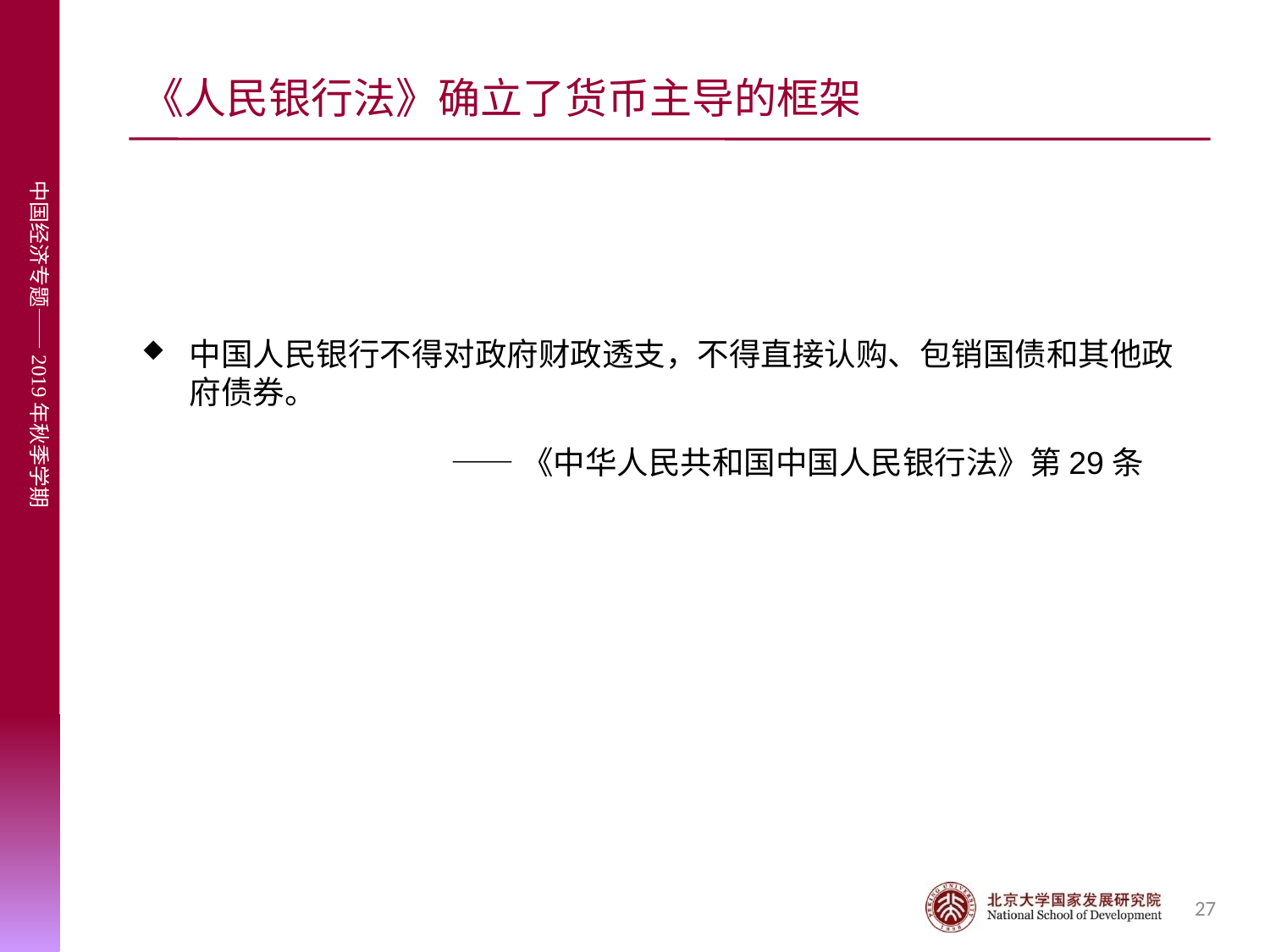

# 《人民银行法》确立了货币主导的框架

中国人民银行不得对政府财政透支，不得直接认购、包销国债和其他政府债券。
	   		 ——《中华人民共和国中国人民银行法》第29条

27